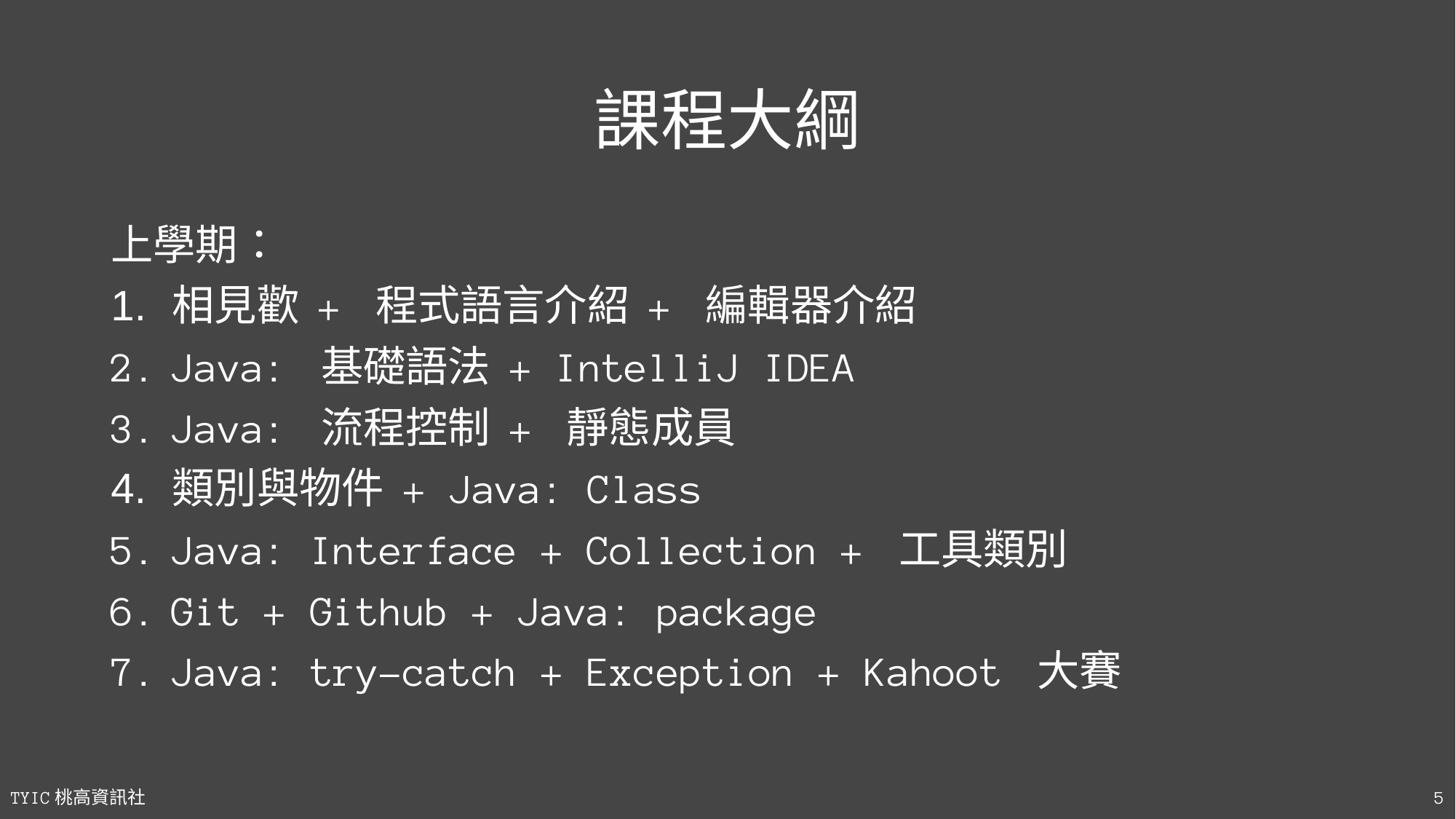

# 課程大綱
上學期：
相見歡 + 程式語言介紹 + 編輯器介紹
Java: 基礎語法 + IntelliJ IDEA
Java: 流程控制 + 靜態成員
類別與物件 + Java: Class
Java: Interface + Collection + 工具類別
Git + Github + Java: package
Java: try-catch + Exception + Kahoot 大賽